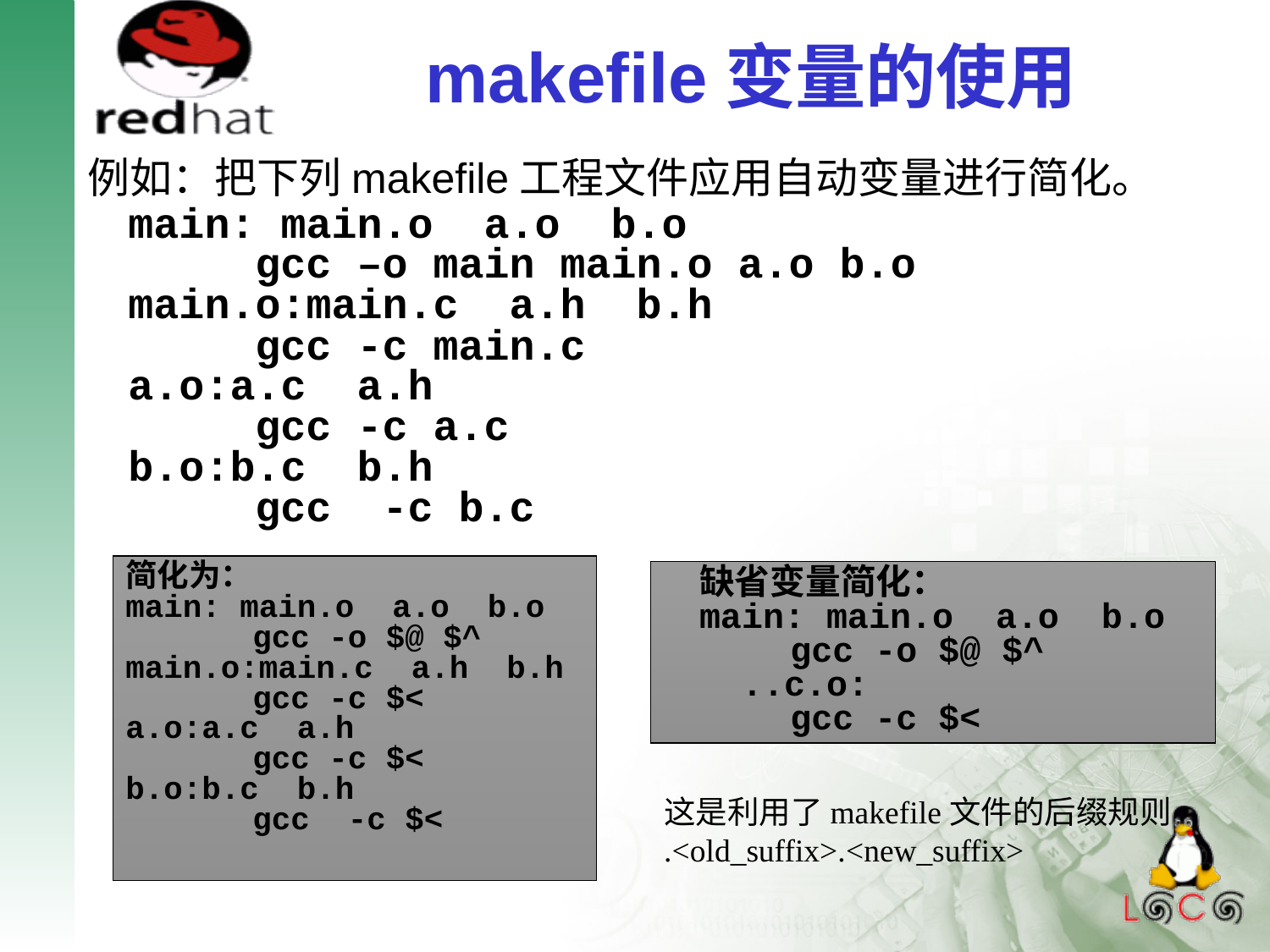

makefile变量的使用
例如：把下列makefile工程文件应用自动变量进行简化。
main: main.o  a.o  b.o
	gcc –o main main.o a.o b.o
main.o:main.c  a.h  b.h
	gcc -c main.c
a.o:a.c  a.h
	gcc -c a.c
b.o:b.c  b.h
	gcc  -c b.c
简化为：
main: main.o  a.o  b.o
	gcc -o $@ $^
main.o:main.c  a.h  b.h
	gcc -c $<
a.o:a.c  a.h
	gcc -c $<
b.o:b.c  b.h
	gcc  -c $<

缺省变量简化：
main: main.o  a.o  b.o
	gcc -o $@ $^
  ..c.o:
	gcc -c $<
这是利用了makefile文件的后缀规则
.<old_suffix>.<new_suffix>